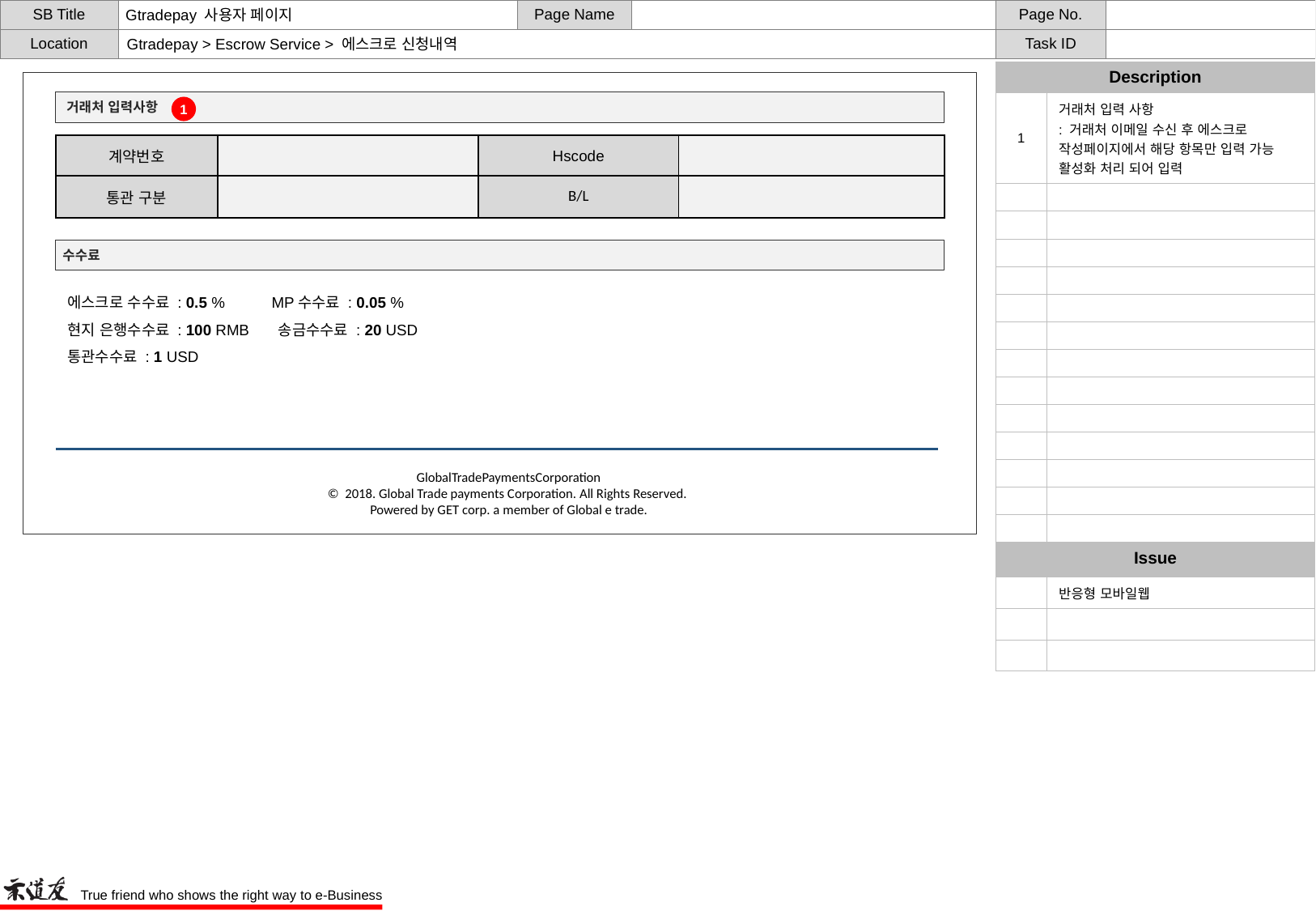

# Gtradepay 사용자 페이지
Gtradepay > Escrow Service > 에스크로 신청내역
| Description |  |
| --- | --- |
| 1 | 거래처 입력 사항 : 거래처 이메일 수신 후 에스크로 작성페이지에서 해당 항목만 입력 가능 활성화 처리 되어 입력 |
|  |  |
|  |  |
|  |  |
|  |  |
|  |  |
|  |  |
|  |  |
|  |  |
|  |  |
|  |  |
|  |  |
|  |  |
|  |  |
| Issue |  |
|  | 반응형 모바일웹 |
|  |  |
|  |  |

  거래처 입력사항
1
| 계약번호 |  | Hscode |  |
| --- | --- | --- | --- |
| 통관 구분 |  | B/L |  |
 수수료
에스크로 수수료 : 0.5 %           MP수수료 : 0.05 %
현지 은행수수료 : 100 RMB      송금수수료 : 20 USD
통관수수료 : 1 USD
GlobalTradePaymentsCorporation
©  2018. Global Trade payments Corporation. All Rights Reserved. 
​Powered by GET corp. a member of Global e trade.